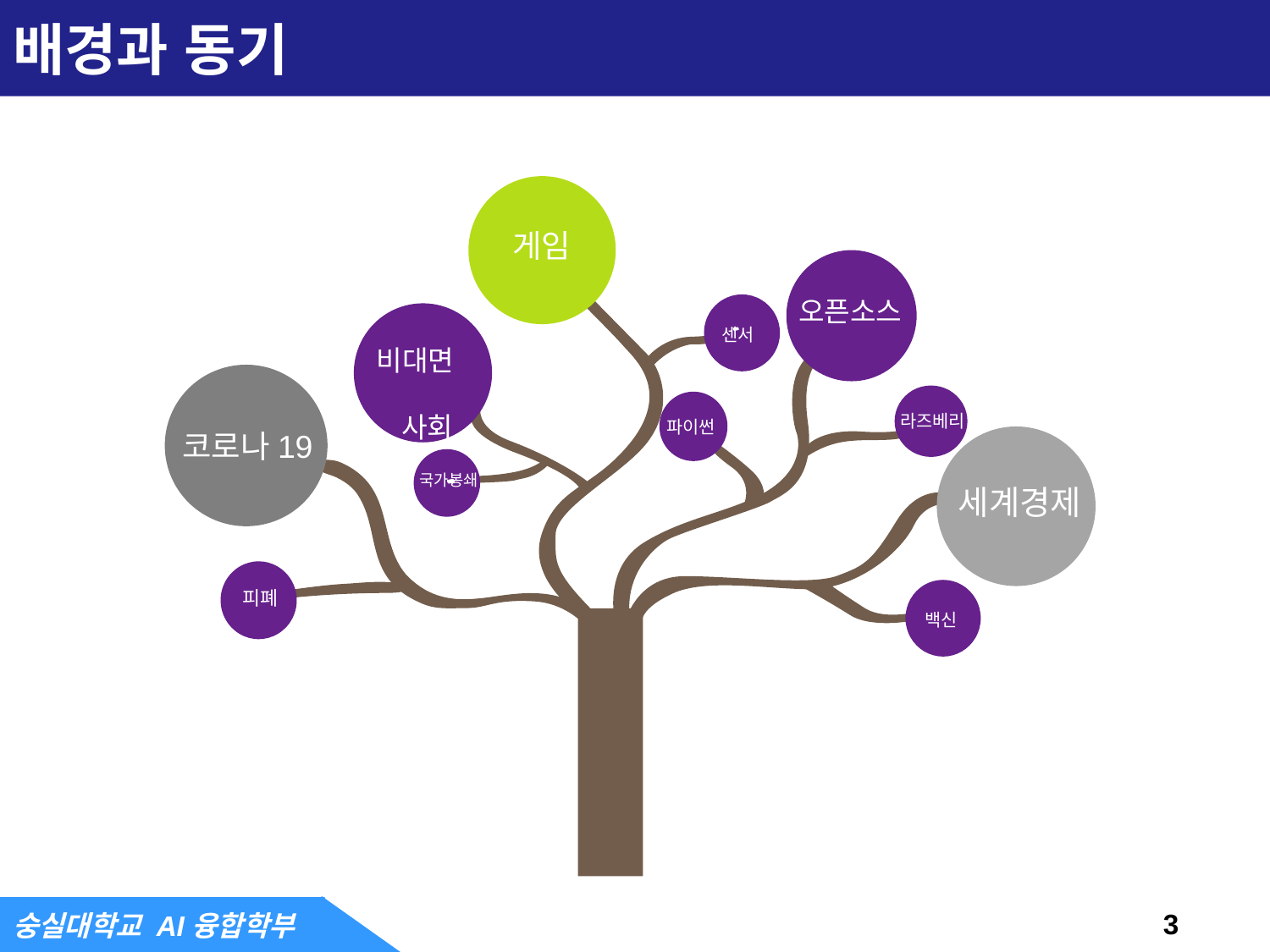

# 배경과 동기

게임

오픈소스

센서

contents

비대면                사회

코로나19

라즈베리

파이썬

세계경제

국가봉쇄

피폐

백신